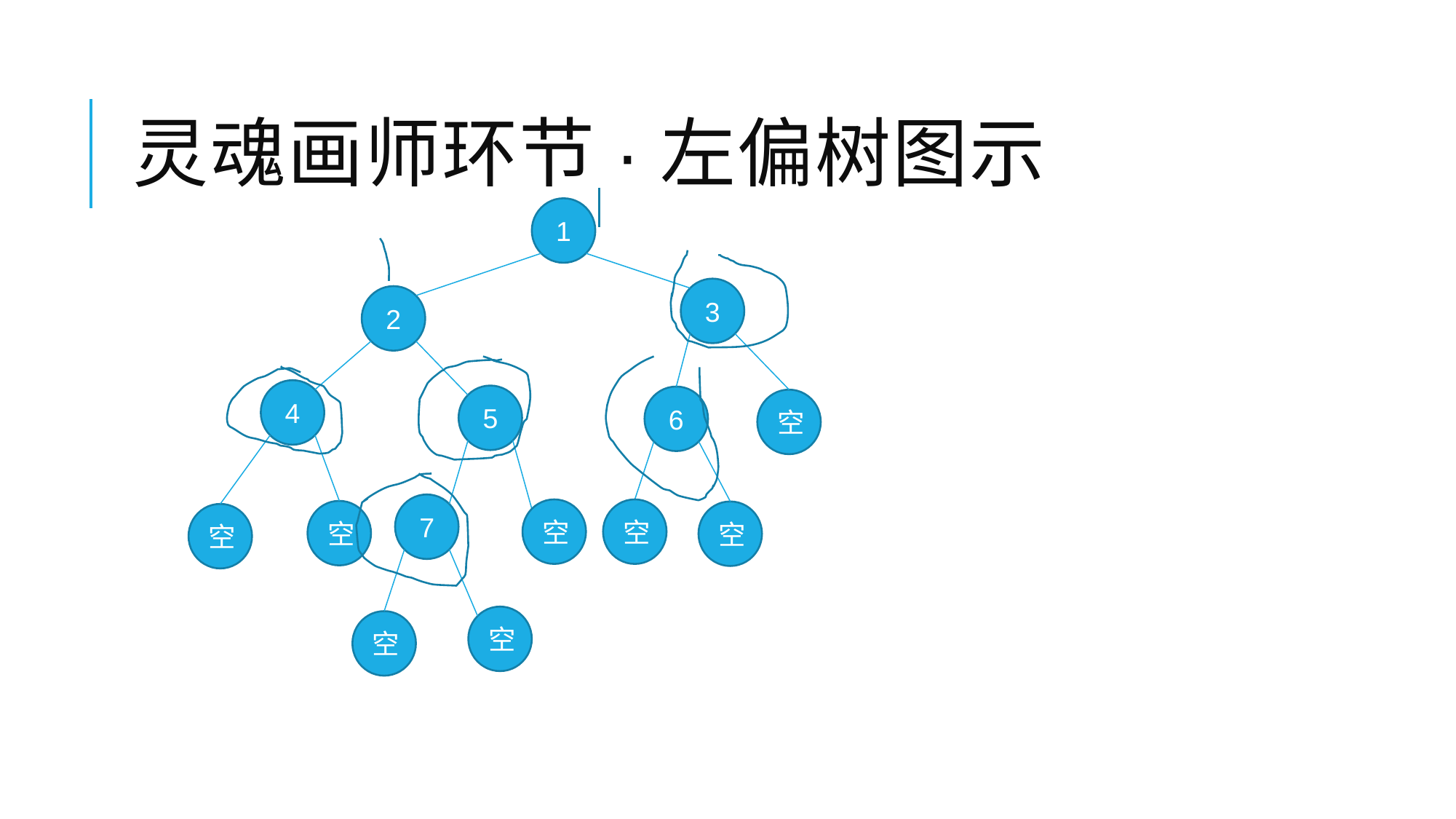

# 灵魂画师环节·左偏树图示

1

3
2

4
5
6
空

7
空
空
空
空
空
空
空